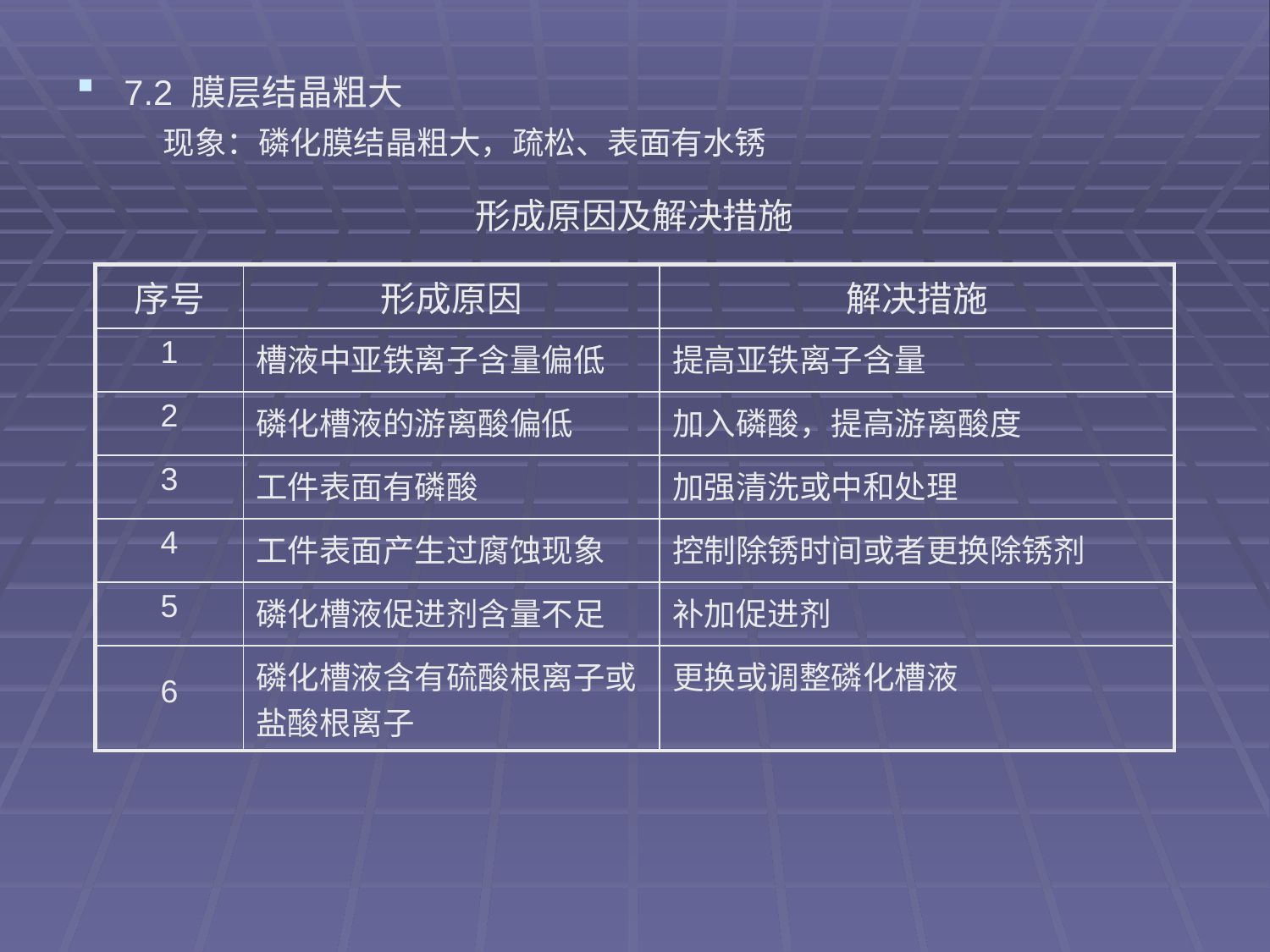

7.2 膜层结晶粗大
          现象：磷化膜结晶粗大，疏松、表面有水锈

形成原因及解决措施
| 序号 | 形成原因 | 解决措施 |
| --- | --- | --- |
| 1 | 槽液中亚铁离子含量偏低 | 提高亚铁离子含量 |
| 2 | 磷化槽液的游离酸偏低 | 加入磷酸，提高游离酸度 |
| 3 | 工件表面有磷酸 | 加强清洗或中和处理 |
| 4 | 工件表面产生过腐蚀现象 | 控制除锈时间或者更换除锈剂 |
| 5 | 磷化槽液促进剂含量不足 | 补加促进剂 |
| 6 | 磷化槽液含有硫酸根离子或盐酸根离子 | 更换或调整磷化槽液 |